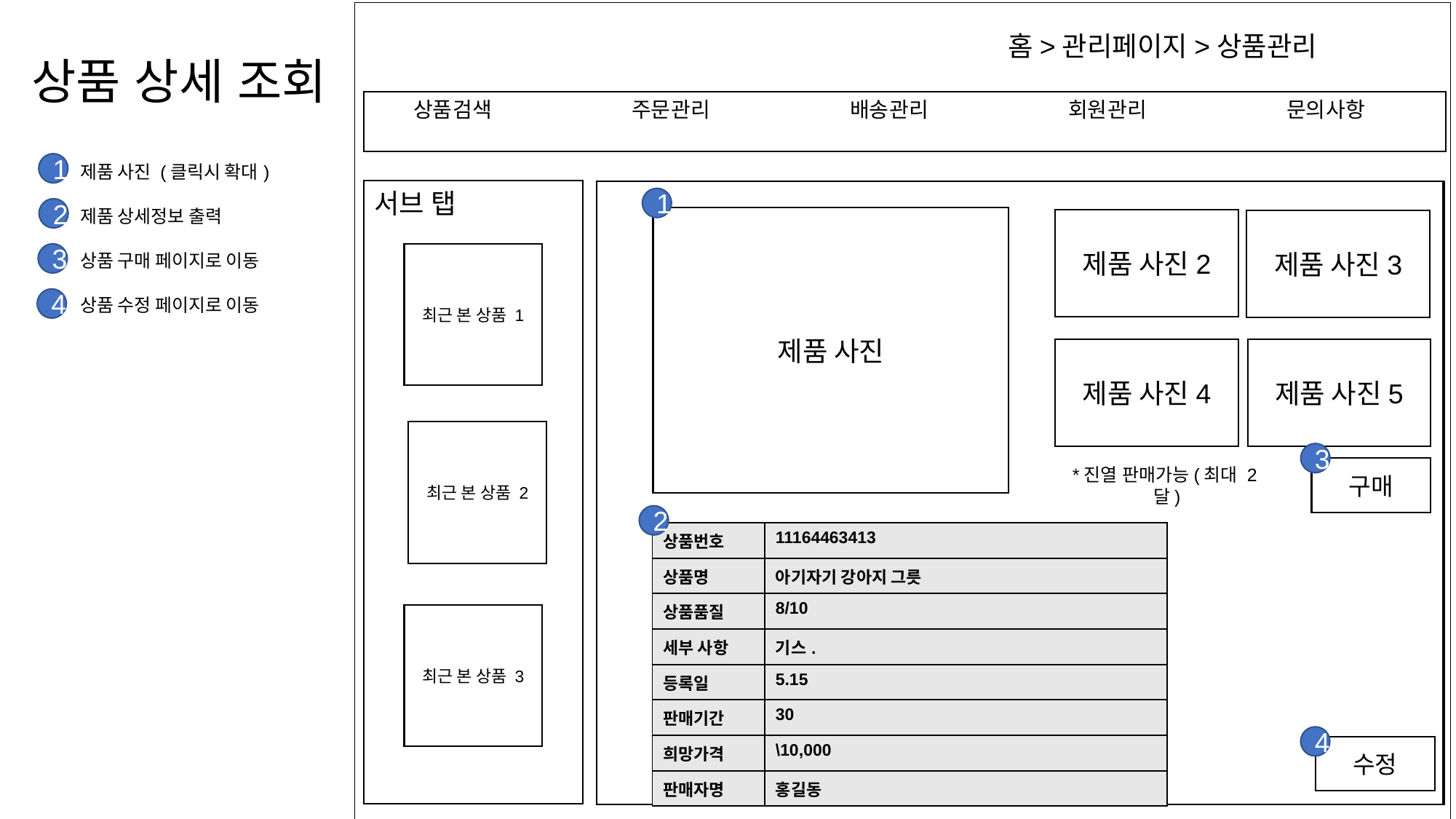

홈>관리페이지>상품관리
상품 상세 조회
상품검색		주문관리		배송관리		회원관리		문의사항
| 제품 사진 (클릭시 확대) |
| --- |
| 제품 상세정보 출력 |
| 상품 구매 페이지로 이동 |
| 상품 수정 페이지로 이동 |
1

서브 탭

1
2
제품 사진
제품 사진2
제품 사진3
3
최근 본 상품 1
4
제품 사진4
제품 사진5
최근 본 상품 2
3
구매
*진열 판매가능(최대 2달)
2
| 상품번호 | 11164463413 |
| --- | --- |
| 상품명 | 아기자기 강아지 그릇 |
| 상품품질 | 8/10 |
| 세부 사항 | 기스. |
| 등록일 | 5.15 |
| 판매기간 | 30 |
| 희망가격 | \10,000 |
| 판매자명 | 홍길동 |
최근 본 상품 3
4
수정
◁1 2 3 4 5 ▶